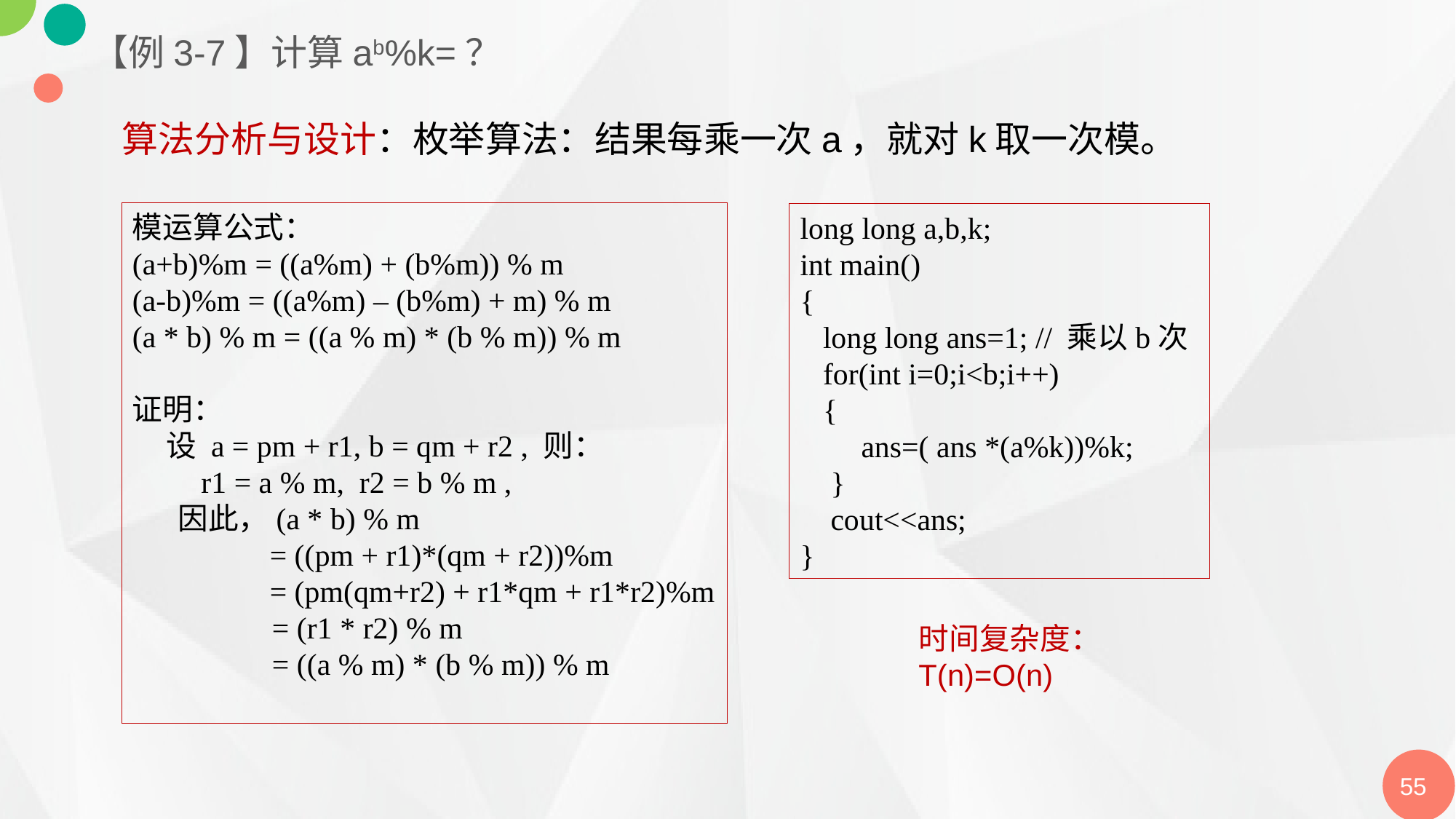

【例3-7】计算ab%k=？

算法分析与设计：枚举算法：结果每乘一次a，就对k取一次模。
模运算公式：
(a+b)%m = ((a%m) + (b%m)) % m
(a-b)%m = ((a%m) – (b%m) + m) % m
(a * b) % m = ((a % m) * (b % m)) % m
证明：
    设 a = pm + r1, b = qm + r2 , 则：
         r1 = a % m,  r2 = b % m ,
     因此，(a * b) % m
                  = ((pm + r1)*(qm + r2))%m
                  = (pm(qm+r2) + r1*qm + r1*r2)%m
	    = (r1 * r2) % m
	    = ((a % m) * (b % m)) % m

long long a,b,k;
int main()
{
   long long ans=1; // 乘以b次
   for(int i=0;i<b;i++)
   {
        ans=( ans *(a%k))%k;
    }
    cout<<ans;
}
时间复杂度：T(n)=O(n)